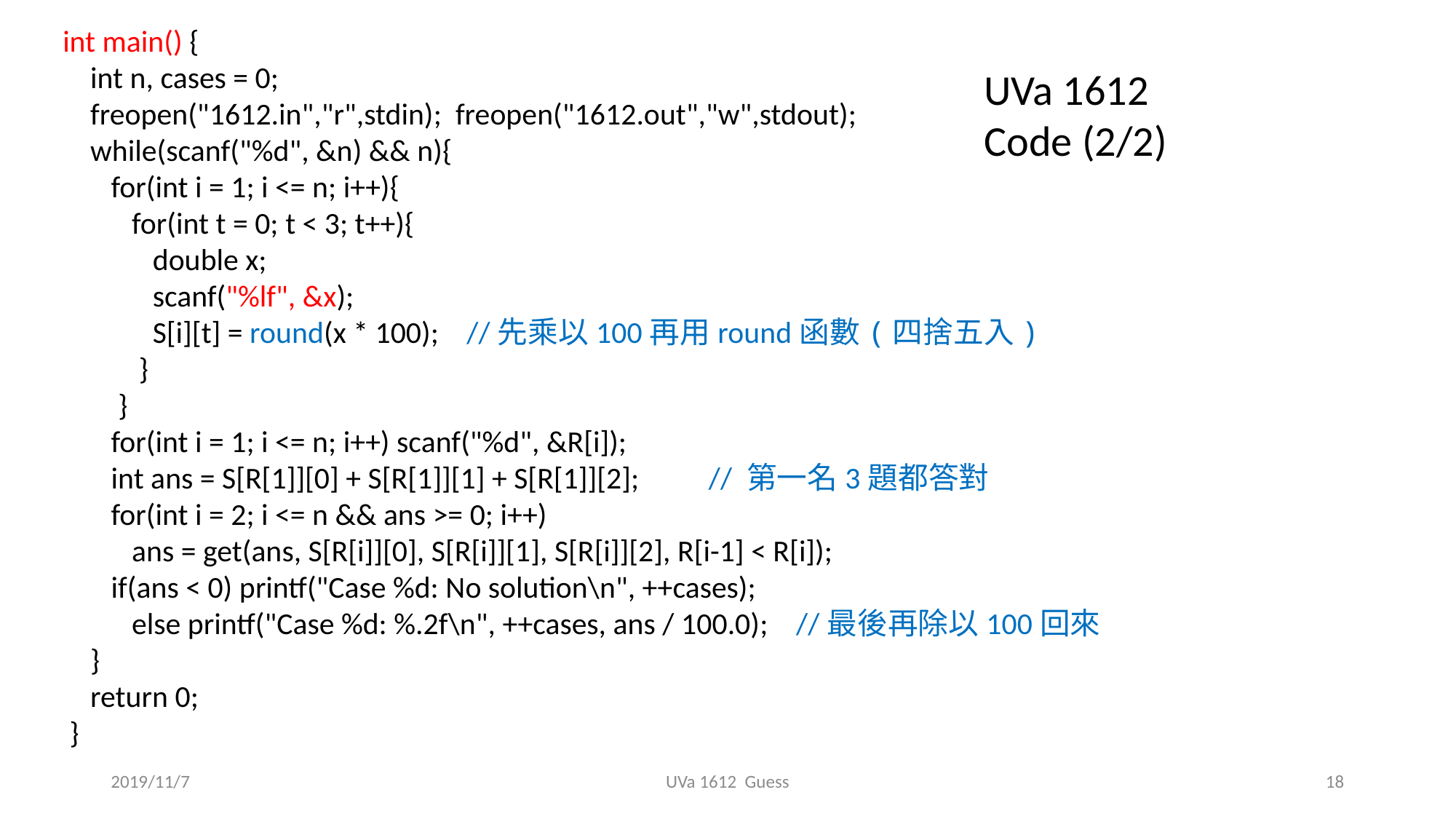

int main() {
    int n, cases = 0;
    freopen("1612.in","r",stdin);  freopen("1612.out","w",stdout);
    while(scanf("%d", &n) && n){
       for(int i = 1; i <= n; i++){
          for(int t = 0; t < 3; t++){
             double x;
             scanf("%lf", &x);
             S[i][t] = round(x * 100);    //先乘以100再用round函數(四捨五入)
           }
        }
       for(int i = 1; i <= n; i++) scanf("%d", &R[i]);
       int ans = S[R[1]][0] + S[R[1]][1] + S[R[1]][2];          // 第一名3題都答對
       for(int i = 2; i <= n && ans >= 0; i++)
          ans = get(ans, S[R[i]][0], S[R[i]][1], S[R[i]][2], R[i-1] < R[i]);
       if(ans < 0) printf("Case %d: No solution\n", ++cases);
          else printf("Case %d: %.2f\n", ++cases, ans / 100.0);    //最後再除以100回來
    }
    return 0;
 }
UVa 1612 Code (2/2)
2019/11/7
UVa 1612  Guess
18